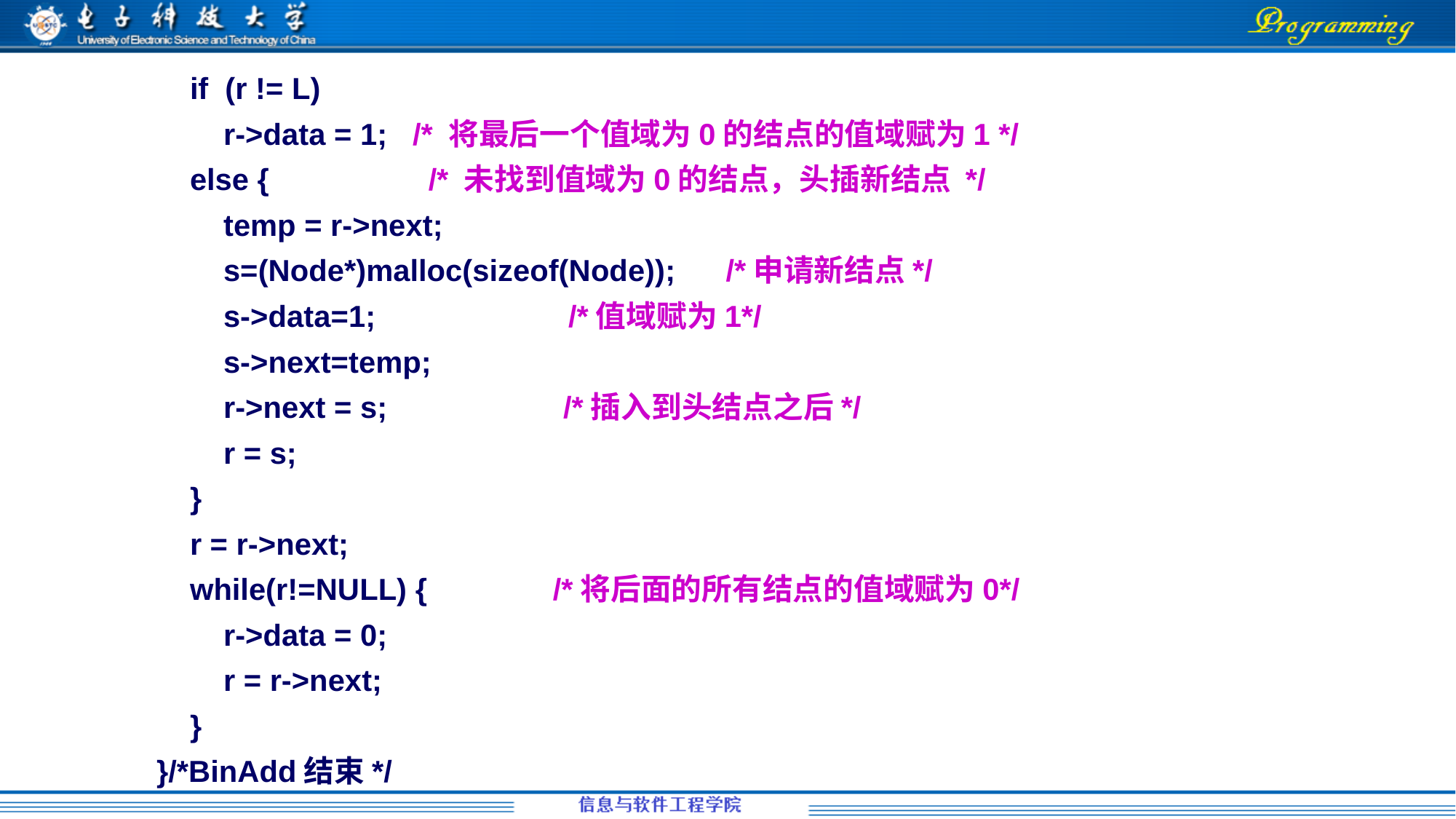

if  (r != L)
        r->data = 1;   /* 将最后一个值域为0的结点的值域赋为1 */
    else {                   /* 未找到值域为0的结点，头插新结点 */
        temp = r->next;
        s=(Node*)malloc(sizeof(Node));      /*申请新结点*/
        s->data=1;                       /*值域赋为1*/
        s->next=temp;
        r->next = s;                     /*插入到头结点之后*/
        r = s;
    }
    r = r->next;
    while(r!=NULL) {               /*将后面的所有结点的值域赋为0*/
        r->data = 0;
        r = r->next;
    }
}/*BinAdd结束*/